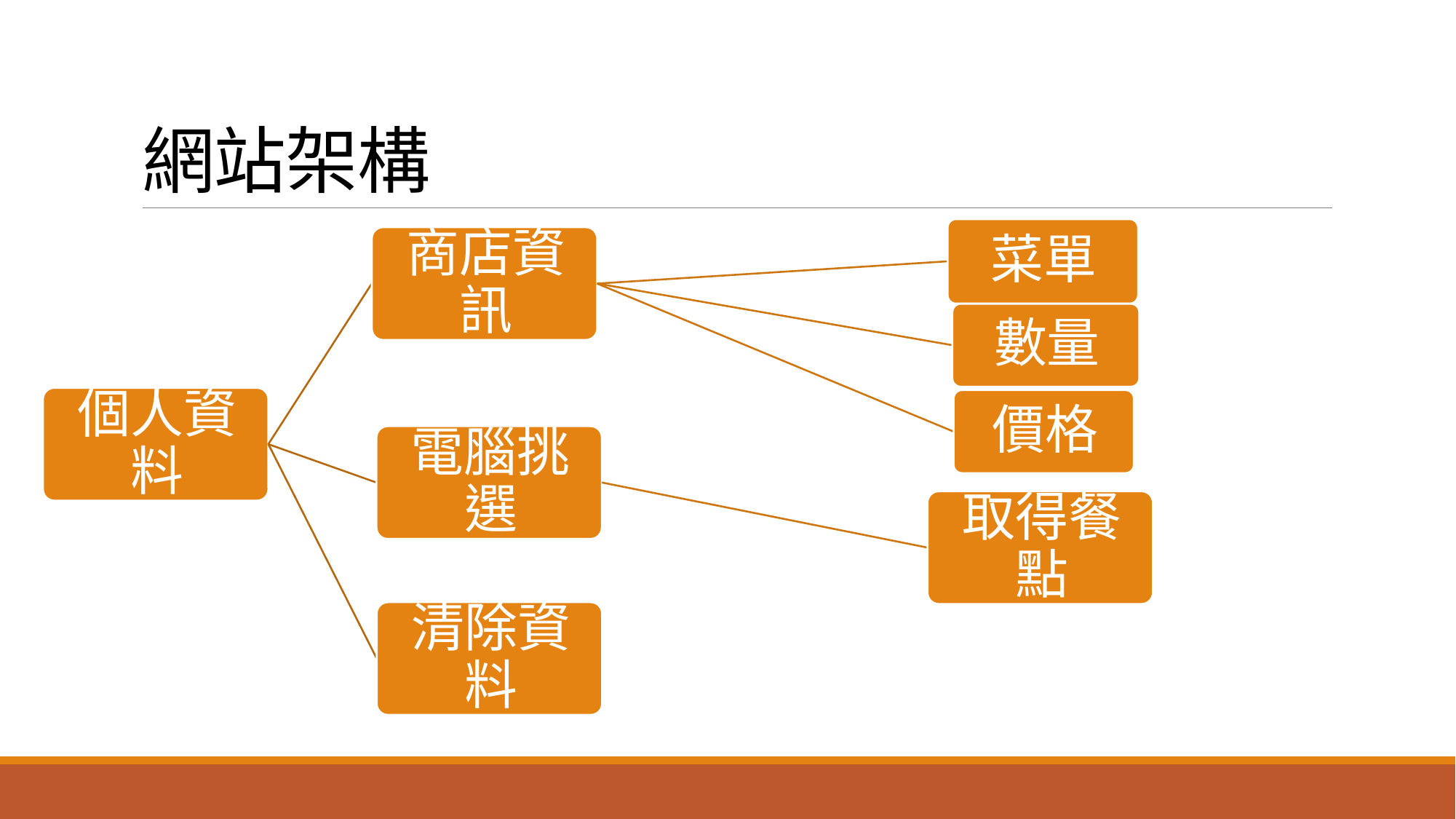

# 網站架構
個人資料

商店資訊

價格

菜單

數量

電腦挑選

取得餐點

清除資料